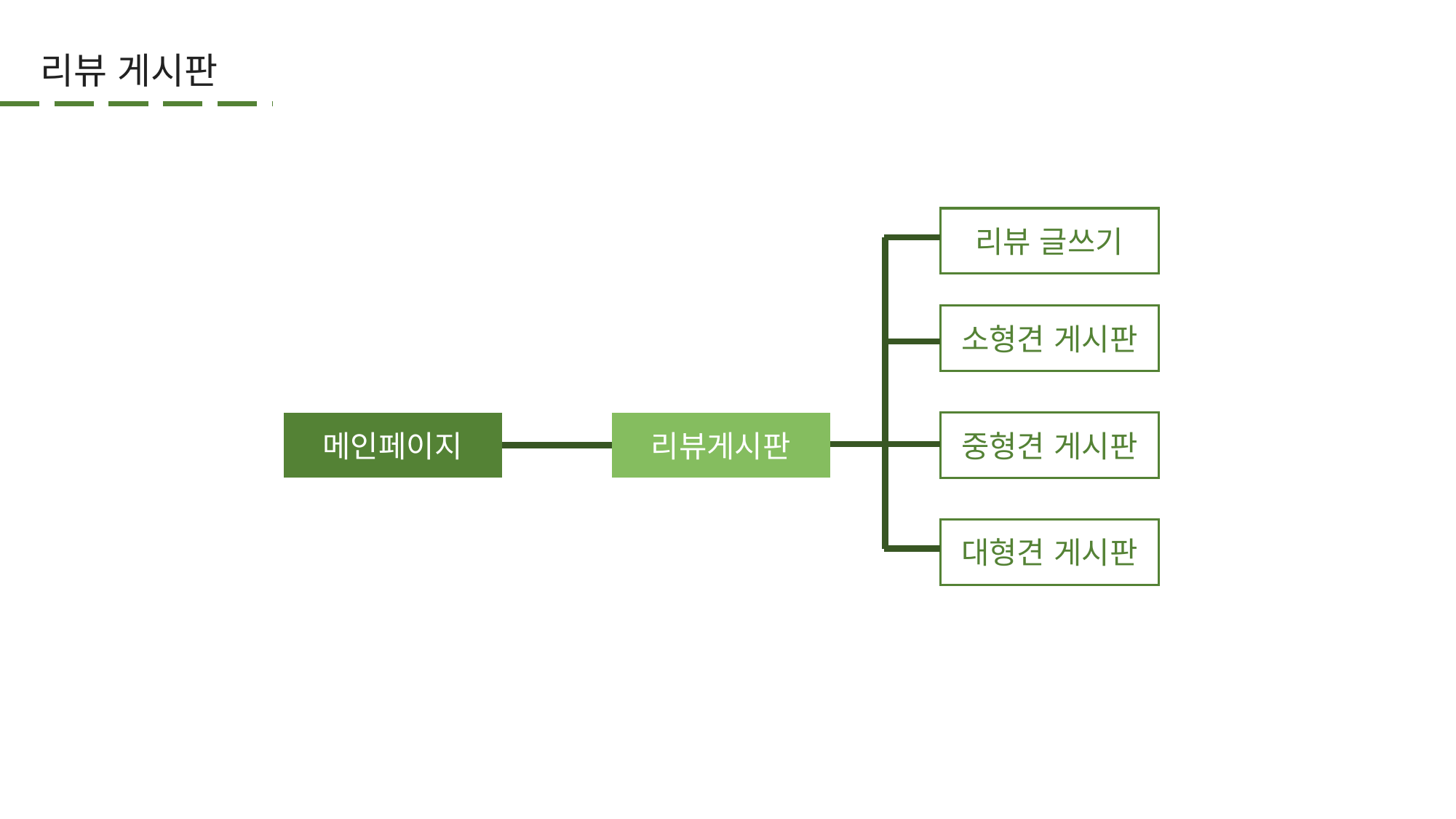

# 리뷰 게시판
리뷰 글쓰기
소형견 게시판
메인페이지
리뷰게시판
중형견 게시판
대형견 게시판